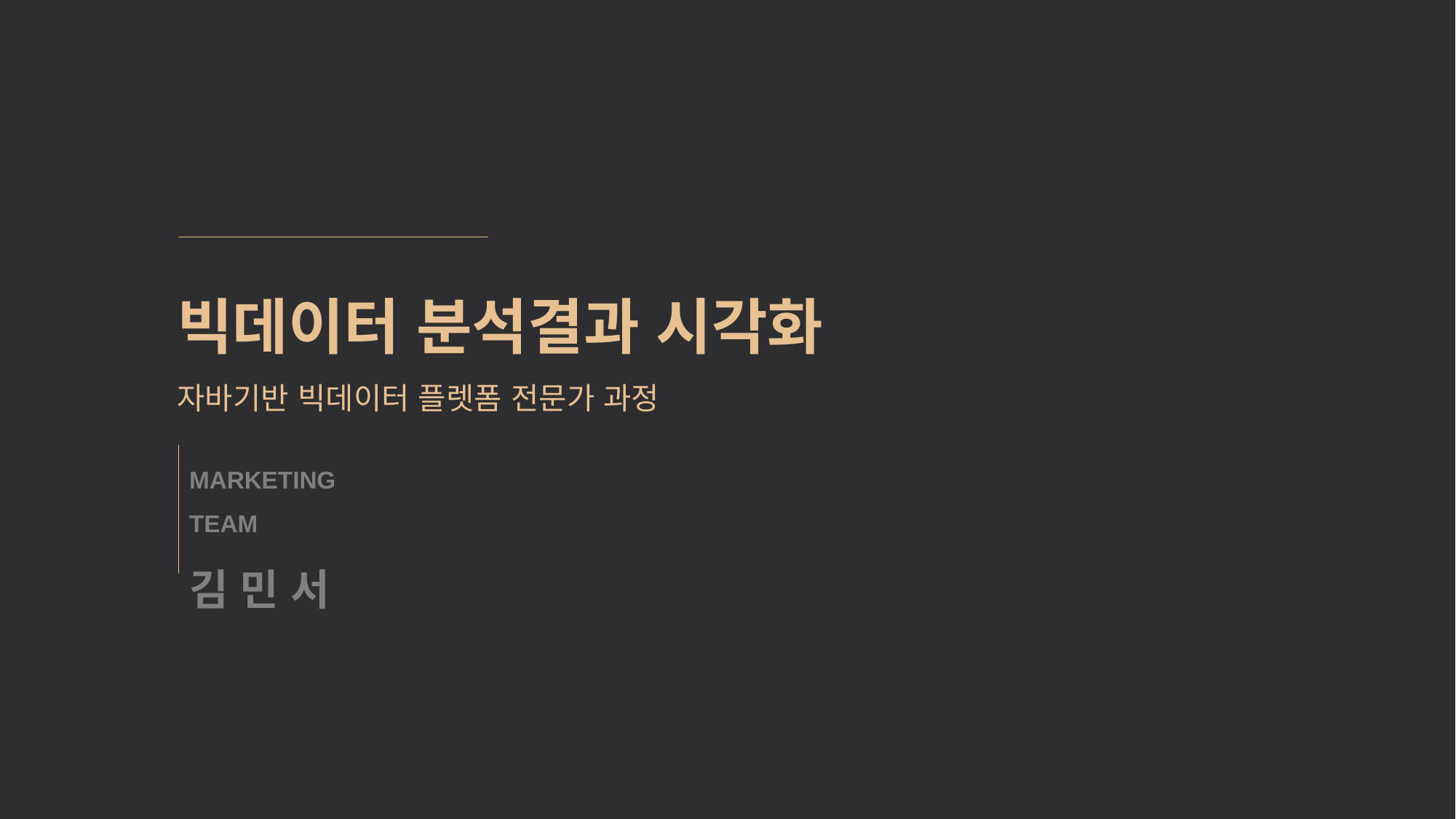

빅데이터 분석결과 시각화
자바기반 빅데이터 플렛폼 전문가 과정
MARKETING TEAM
김 민 서